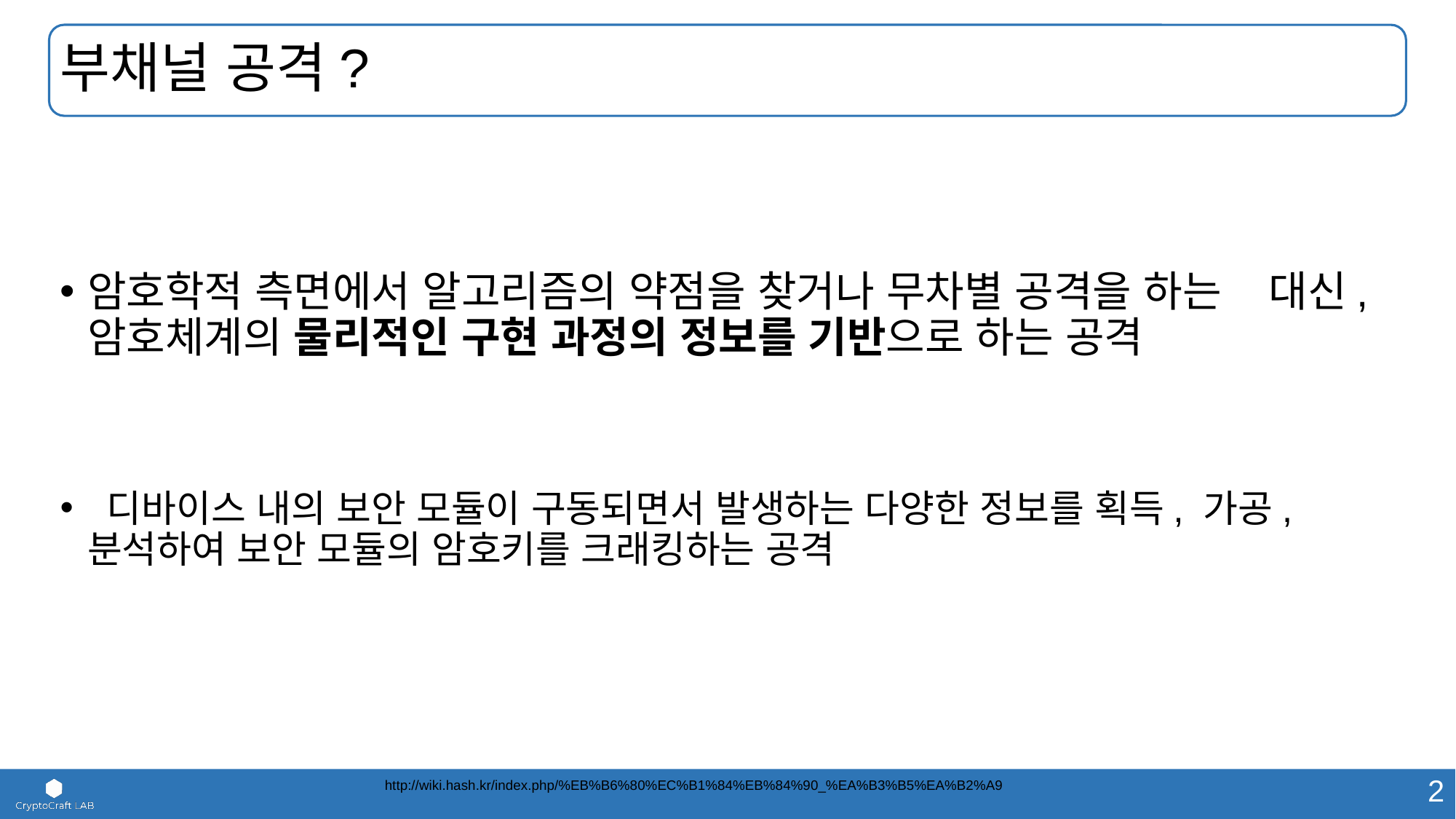

# 부채널 공격?

암호학적 측면에서 알고리즘의 약점을 찾거나 무차별 공격을 하는    대신, 암호체계의 물리적인 구현 과정의 정보를 기반으로 하는 공격

 디바이스 내의 보안 모듈이 구동되면서 발생하는 다양한 정보를 획득, 가공, 분석하여 보안 모듈의 암호키를 크래킹하는 공격

http://wiki.hash.kr/index.php/%EB%B6%80%EC%B1%84%EB%84%90_%EA%B3%B5%EA%B2%A9